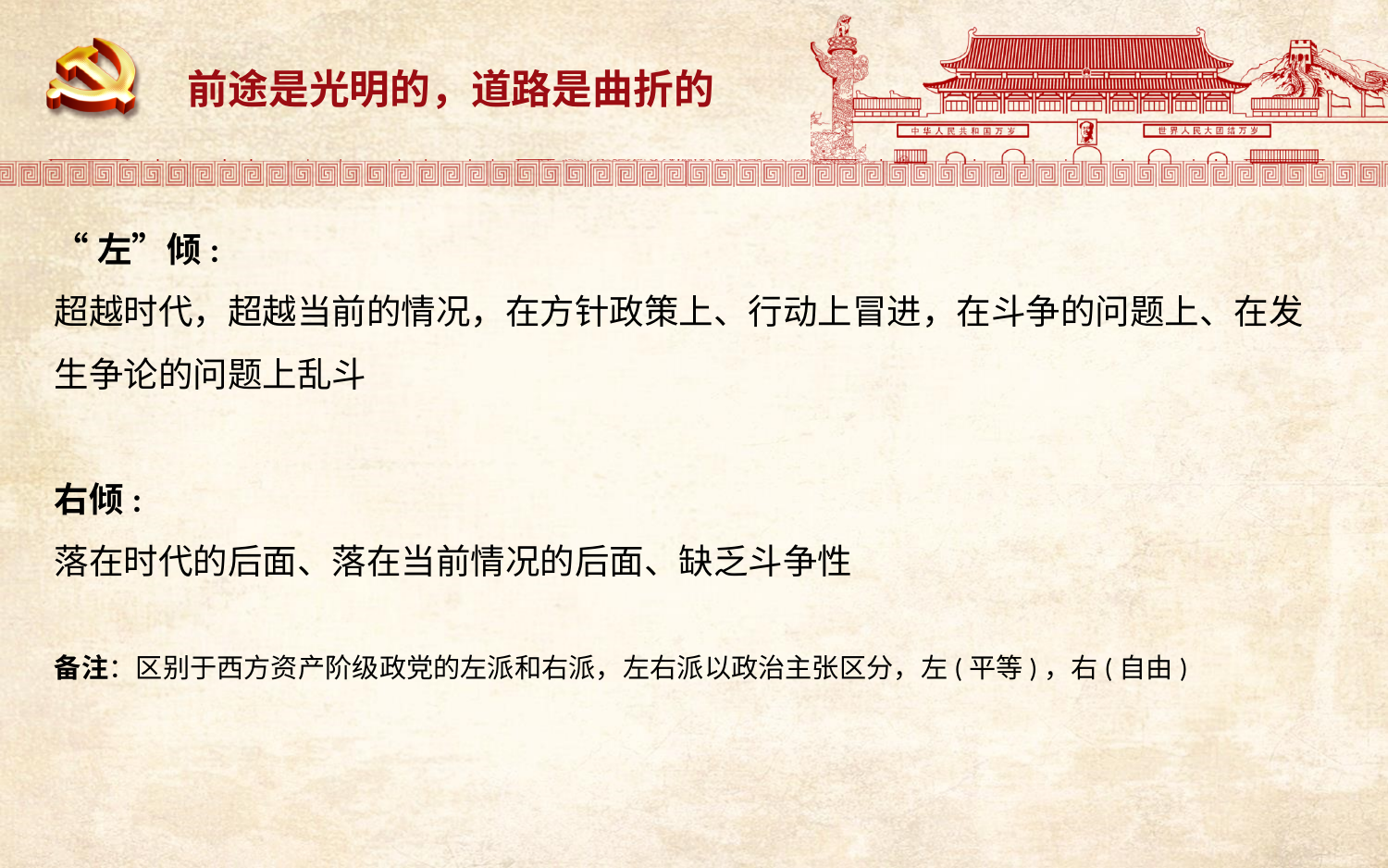

前途是光明的，道路是曲折的
“左”倾:
超越时代，超越当前的情况，在方针政策上、行动上冒进，在斗争的问题上、在发生争论的问题上乱斗

右倾:
落在时代的后面、落在当前情况的后面、缺乏斗争性
备注：区别于西方资产阶级政党的左派和右派，左右派以政治主张区分，左(平等)，右(自由)